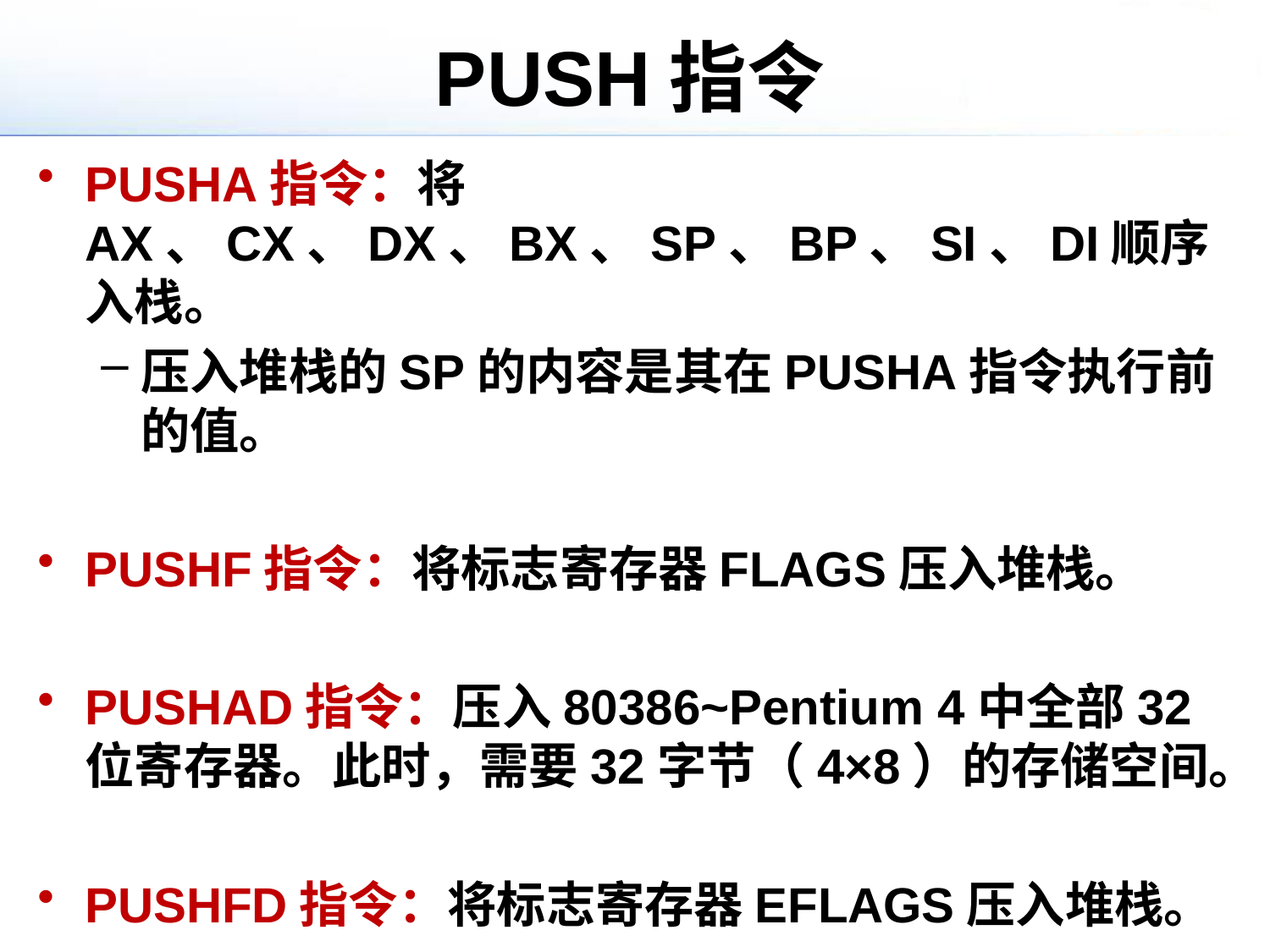

# PUSH指令
PUSHA指令：将AX、CX、DX、BX、SP、BP、SI、DI顺序入栈。
压入堆栈的SP的内容是其在PUSHA指令执行前的值。

PUSHF指令：将标志寄存器FLAGS压入堆栈。

PUSHAD指令：压入80386~Pentium 4中全部32位寄存器。此时，需要32字节（4×8）的存储空间。

PUSHFD指令：将标志寄存器EFLAGS压入堆栈。